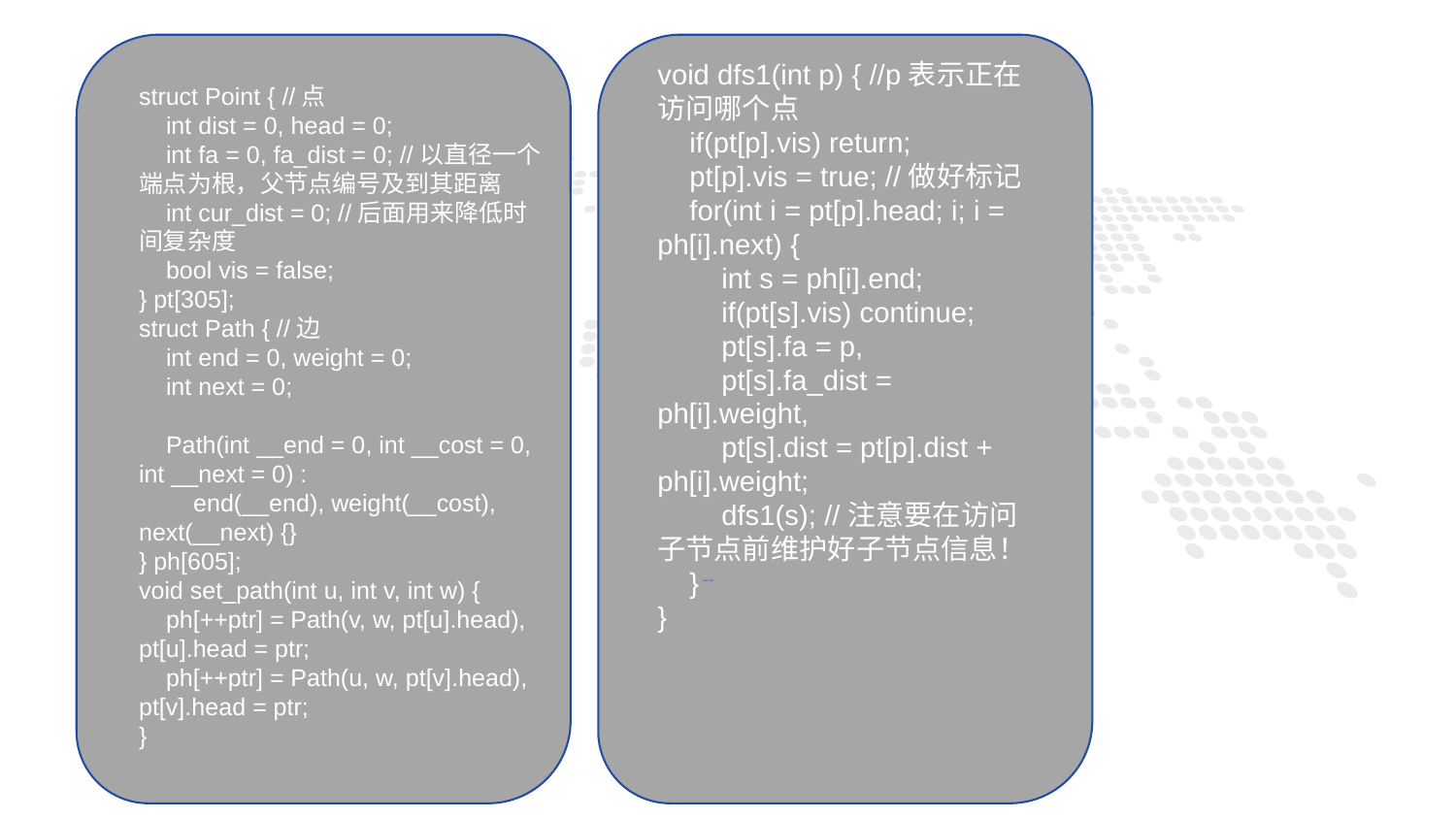

void dfs1(int p) { //p表示正在访问哪个点
    if(pt[p].vis) return;
    pt[p].vis = true; //做好标记
    for(int i = pt[p].head; i; i = ph[i].next) {
        int s = ph[i].end;
        if(pt[s].vis) continue;
        pt[s].fa = p,
        pt[s].fa_dist = ph[i].weight,
        pt[s].dist = pt[p].dist + ph[i].weight;
        dfs1(s); //注意要在访问子节点前维护好子节点信息！
    }
}
struct Point { //点
    int dist = 0, head = 0;
    int fa = 0, fa_dist = 0; //以直径一个端点为根，父节点编号及到其距离
    int cur_dist = 0; //后面用来降低时间复杂度
    bool vis = false;
} pt[305];
struct Path { //边
    int end = 0, weight = 0;
    int next = 0;

    Path(int __end = 0, int __cost = 0, int __next = 0) :
        end(__end), weight(__cost), next(__next) {}
} ph[605];
void set_path(int u, int v, int w) {
    ph[++ptr] = Path(v, w, pt[u].head), pt[u].head = ptr;
    ph[++ptr] = Path(u, w, pt[v].head), pt[v].head = ptr;
}
PART  ONE